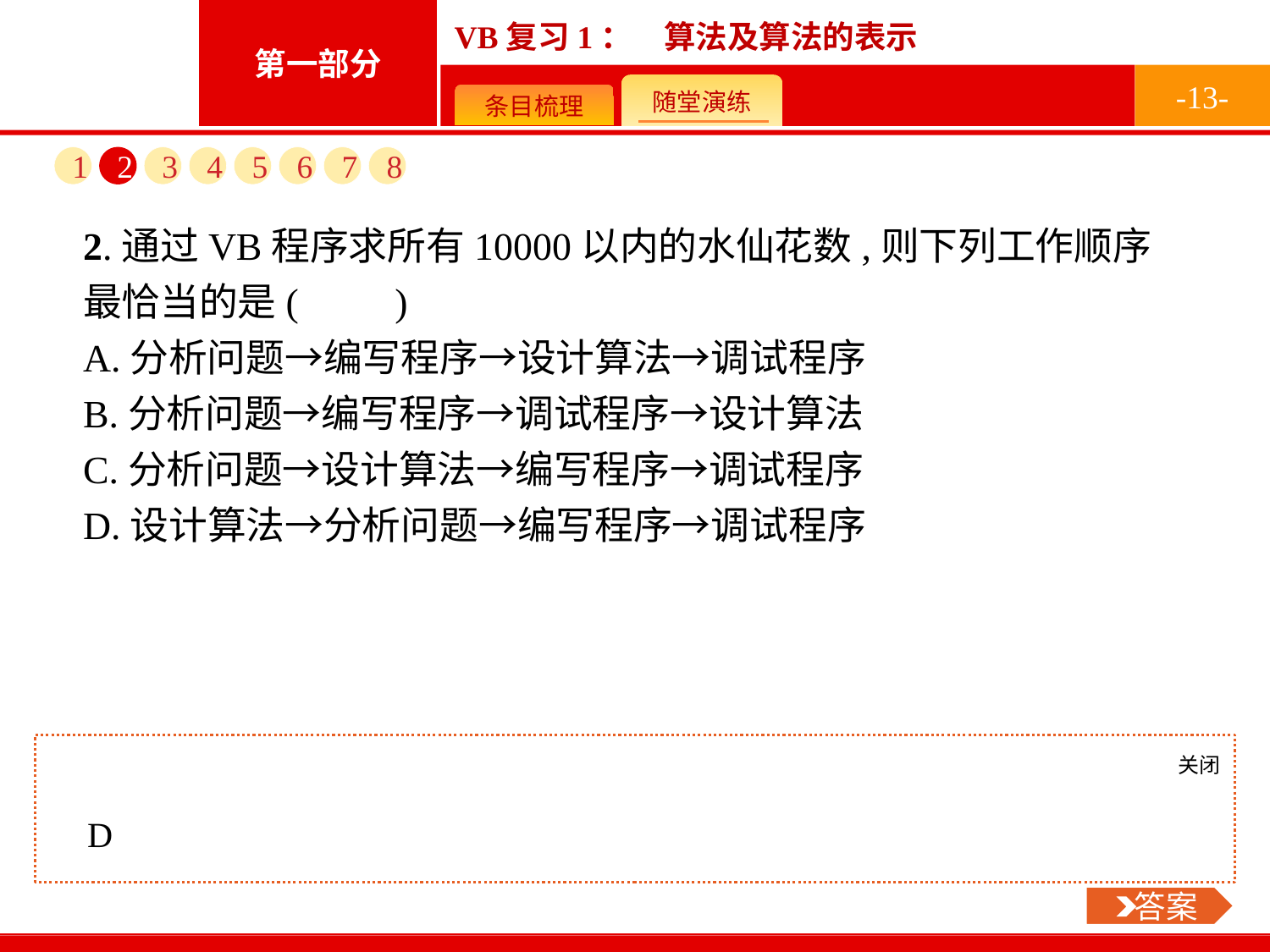

-13-
1
2
3
4
5
6
7
8
2.通过VB程序求所有10000以内的水仙花数,则下列工作顺序最恰当的是(　　)
A.分析问题→编写程序→设计算法→调试程序
B.分析问题→编写程序→调试程序→设计算法
C.分析问题→设计算法→编写程序→调试程序
D.设计算法→分析问题→编写程序→调试程序

关闭
  答案

D
  答案